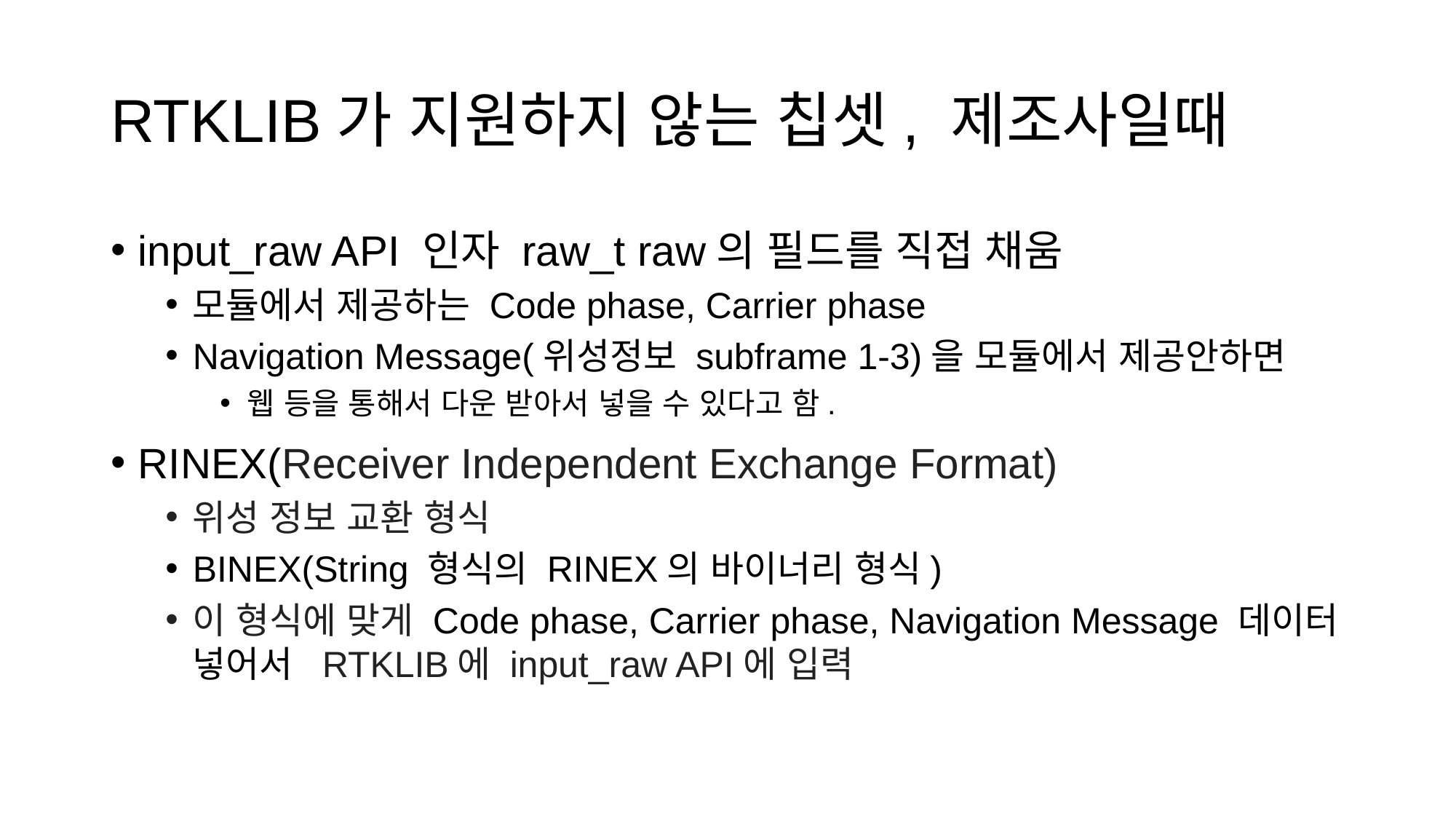

# RTKLIB가 지원하지 않는 칩셋, 제조사일때
input_raw API 인자 raw_t raw의 필드를 직접 채움
모듈에서 제공하는 Code phase, Carrier phase
Navigation Message(위성정보 subframe 1-3)을 모듈에서 제공안하면
웹 등을 통해서 다운 받아서 넣을 수 있다고 함.
RINEX(Receiver Independent Exchange Format)
위성 정보 교환 형식
BINEX(String 형식의 RINEX의 바이너리 형식)
이 형식에 맞게 Code phase, Carrier phase, Navigation Message 데이터 넣어서  RTKLIB에 input_raw API에 입력